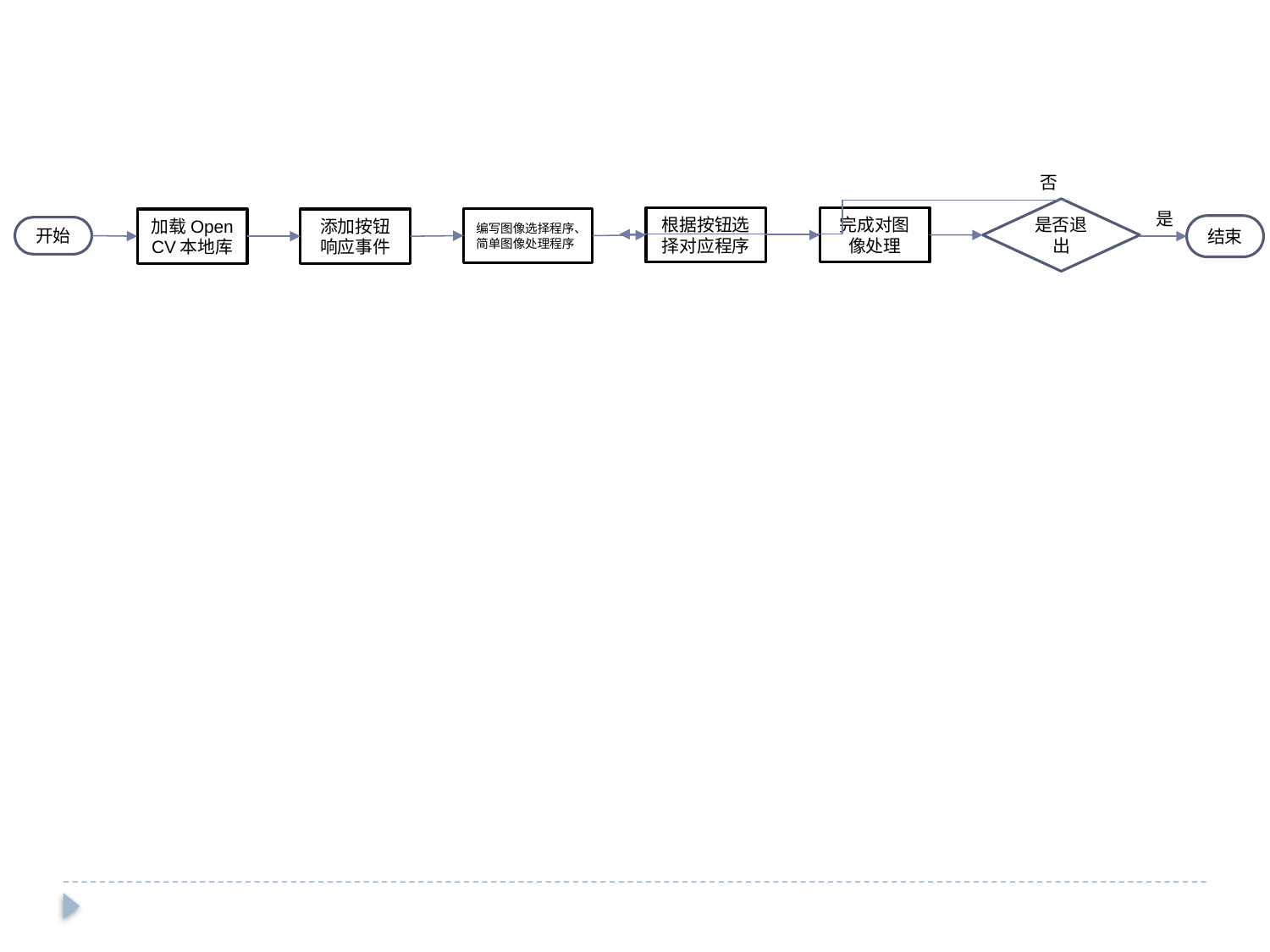

否
是否退出
是
根据按钮选择对应程序
完成对图像处理
编写图像选择程序、
简单图像处理程序
加载Open
CV本地库
添加按钮响应事件
结束
开始